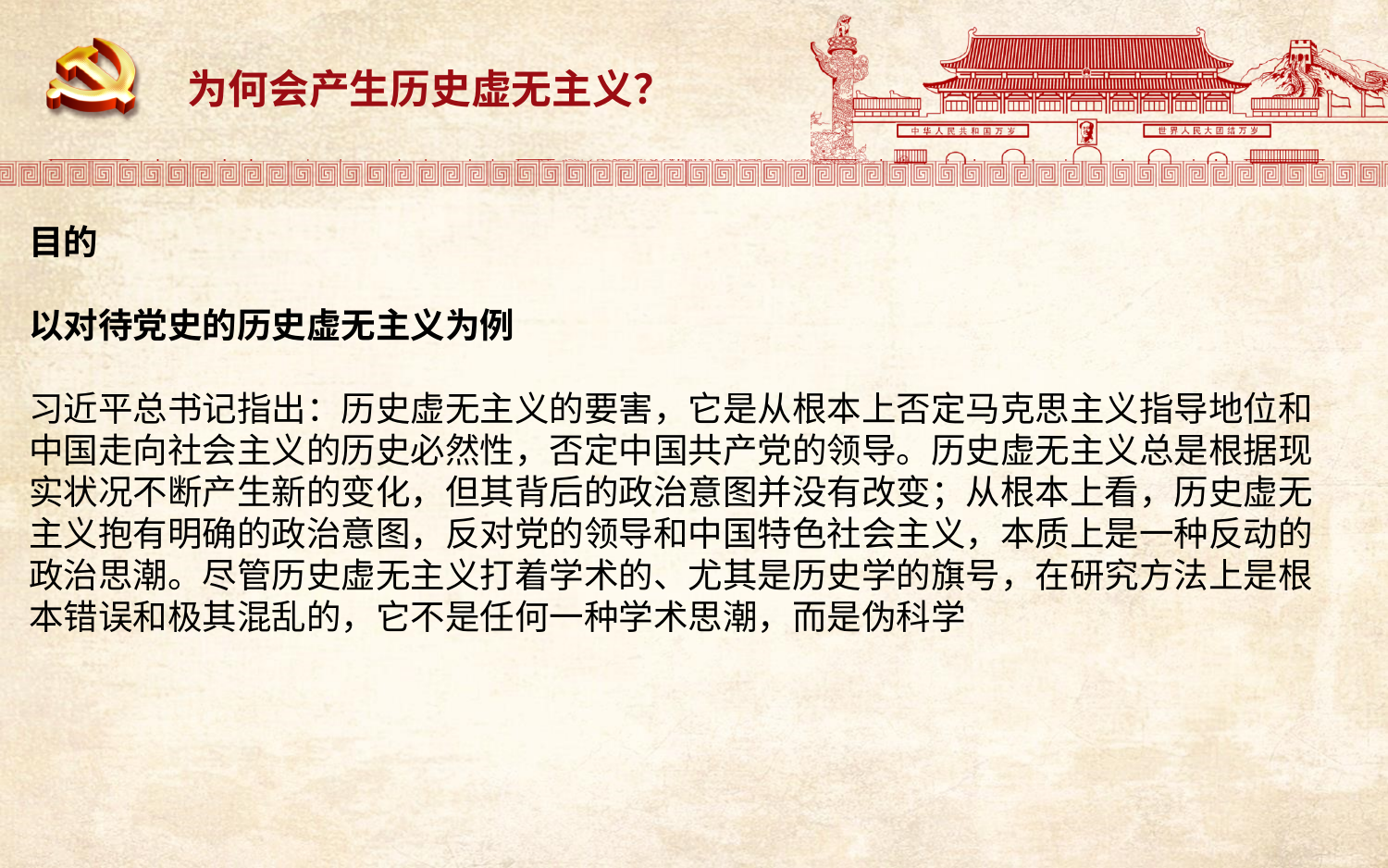

为何会产生历史虚无主义？
目的

以对待党史的历史虚无主义为例

习近平总书记指出：历史虚无主义的要害，它是从根本上否定马克思主义指导地位和中国走向社会主义的历史必然性，否定中国共产党的领导。历史虚无主义总是根据现实状况不断产生新的变化，但其背后的政治意图并没有改变；从根本上看，历史虚无主义抱有明确的政治意图，反对党的领导和中国特色社会主义，本质上是一种反动的政治思潮。尽管历史虚无主义打着学术的、尤其是历史学的旗号，在研究方法上是根本错误和极其混乱的，它不是任何一种学术思潮，而是伪科学